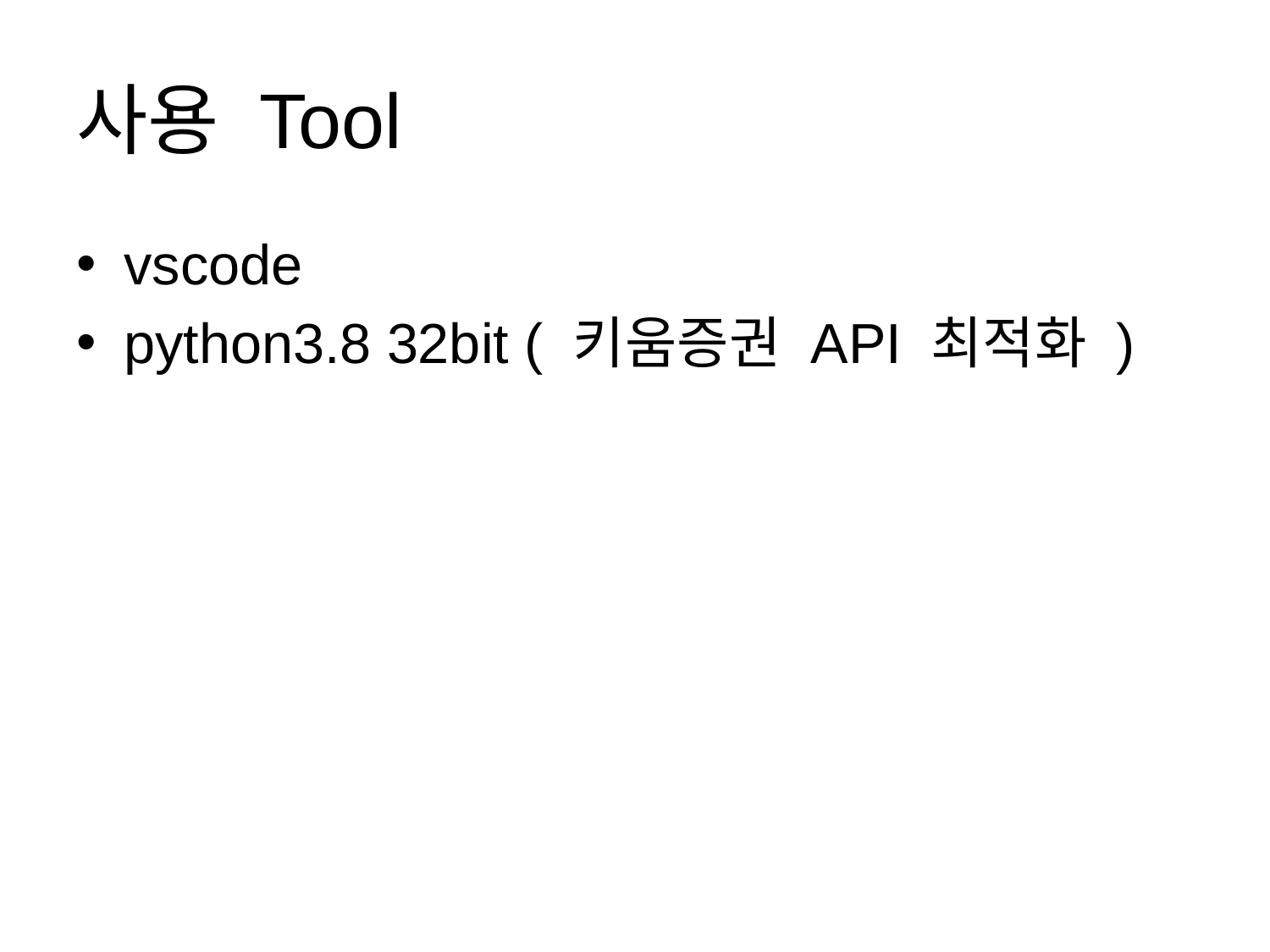

# 사용 Tool
vscode
python3.8 32bit ( 키움증권 API 최적화 )